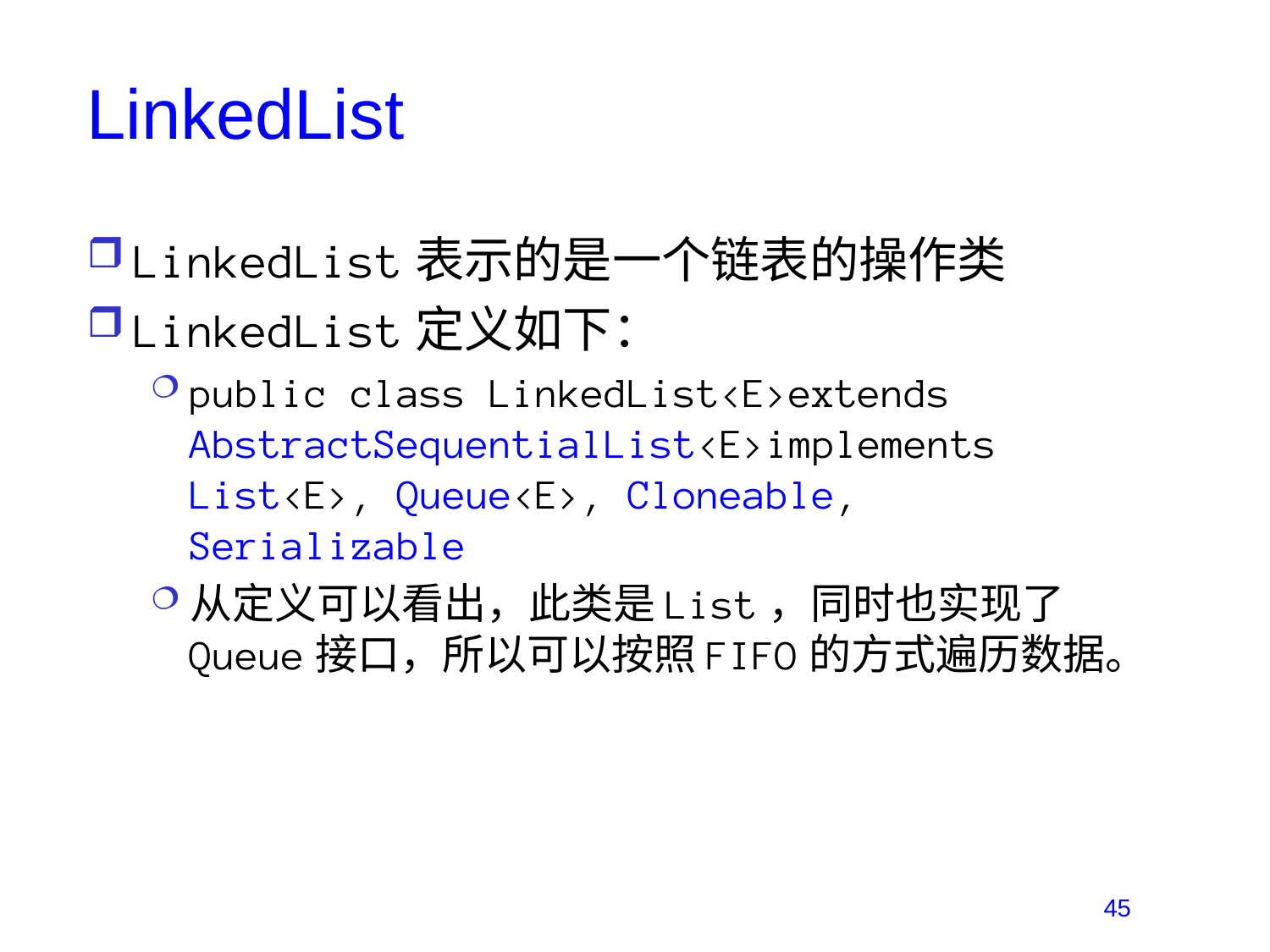

# LinkedList
LinkedList表示的是一个链表的操作类
LinkedList定义如下：
public class LinkedList<E>extends AbstractSequentialList<E>implements List<E>, Queue<E>, Cloneable, Serializable
从定义可以看出，此类是List，同时也实现了Queue接口，所以可以按照FIFO的方式遍历数据。
45